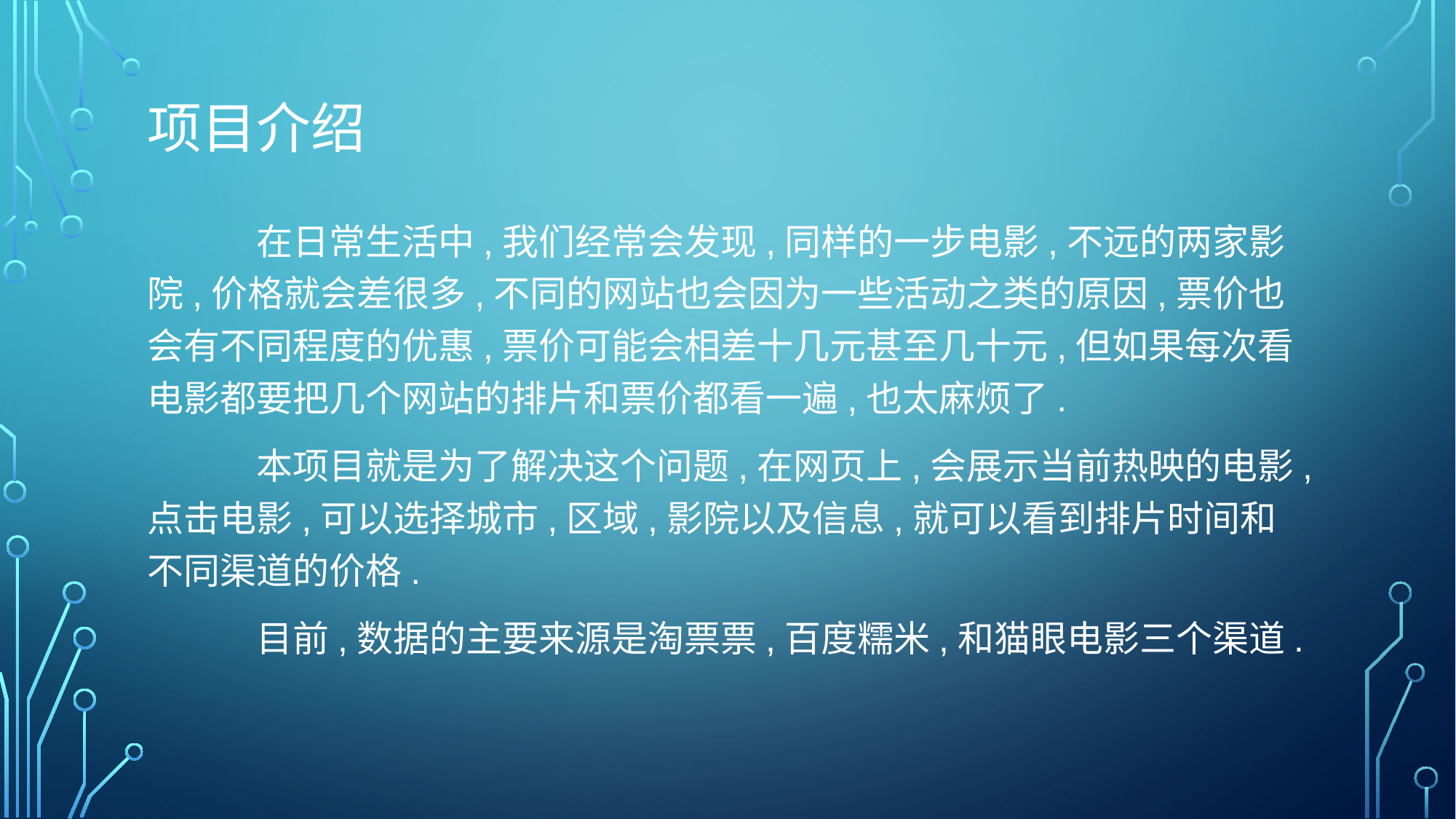

# 项目介绍
	在日常生活中,我们经常会发现,同样的一步电影,不远的两家影院,价格就会差很多,不同的网站也会因为一些活动之类的原因,票价也会有不同程度的优惠,票价可能会相差十几元甚至几十元,但如果每次看电影都要把几个网站的排片和票价都看一遍,也太麻烦了.
	本项目就是为了解决这个问题,在网页上,会展示当前热映的电影,点击电影,可以选择城市,区域,影院以及信息,就可以看到排片时间和不同渠道的价格.
	目前,数据的主要来源是淘票票,百度糯米,和猫眼电影三个渠道.